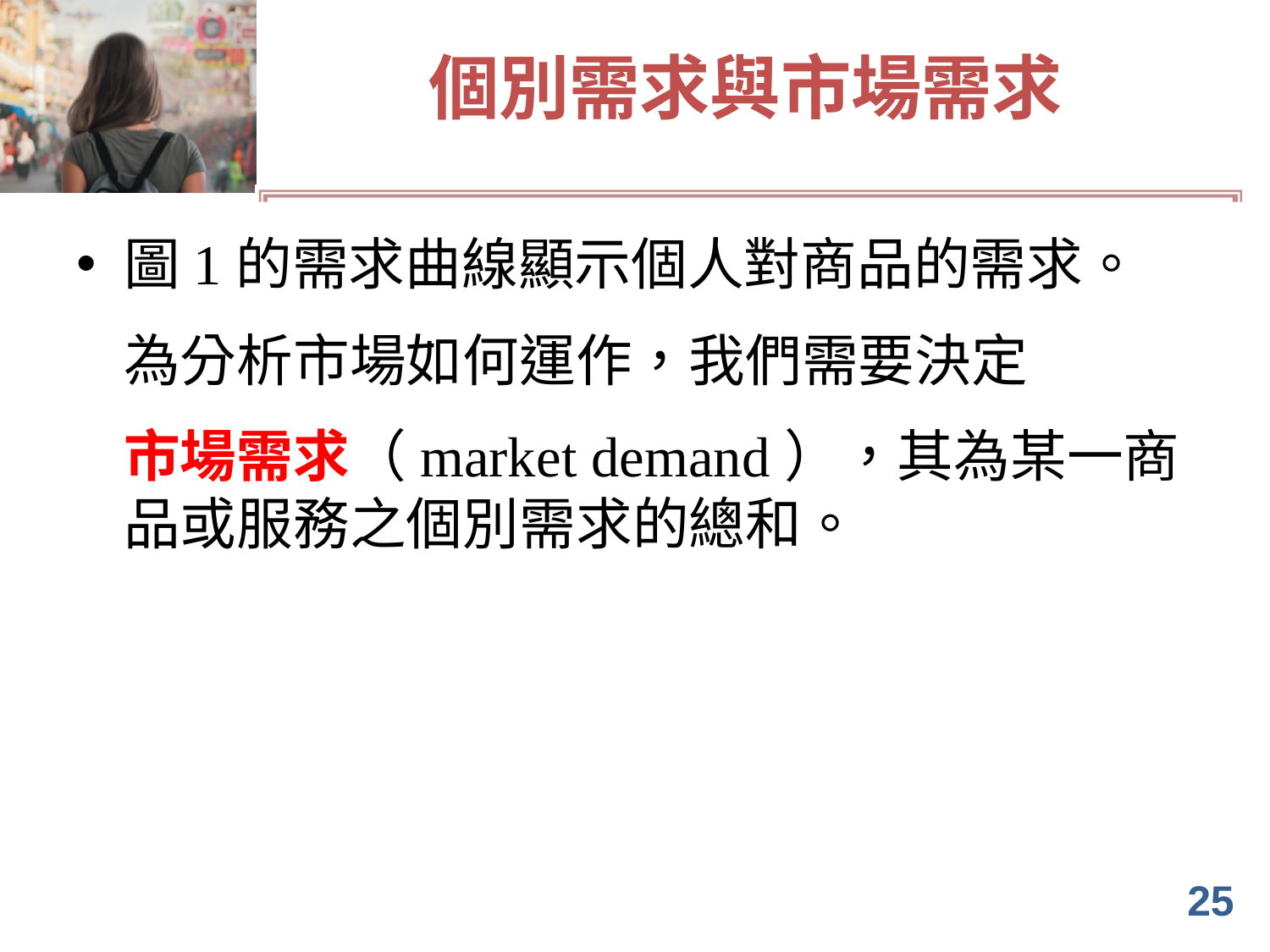

# 個別需求與市場需求
圖1的需求曲線顯示個人對商品的需求。

	為分析市場如何運作，我們需要決定

	市場需求（market demand），其為某一商品或服務之個別需求的總和。
25